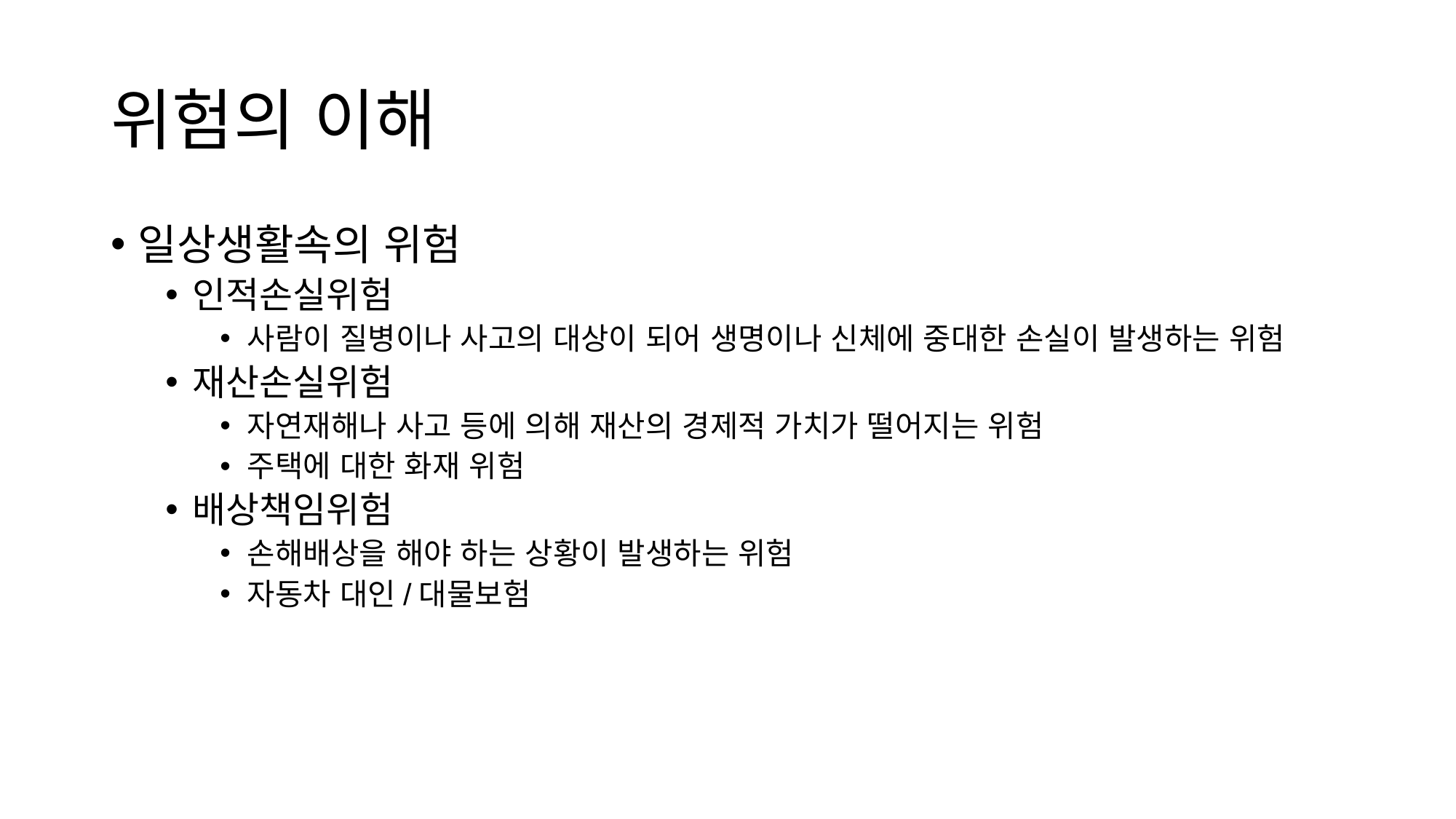

# 위험의 이해
일상생활속의 위험
인적손실위험
사람이 질병이나 사고의 대상이 되어 생명이나 신체에 중대한 손실이 발생하는 위험
재산손실위험
자연재해나 사고 등에 의해 재산의 경제적 가치가 떨어지는 위험
주택에 대한 화재 위험
배상책임위험
손해배상을 해야 하는 상황이 발생하는 위험
자동차 대인/대물보험